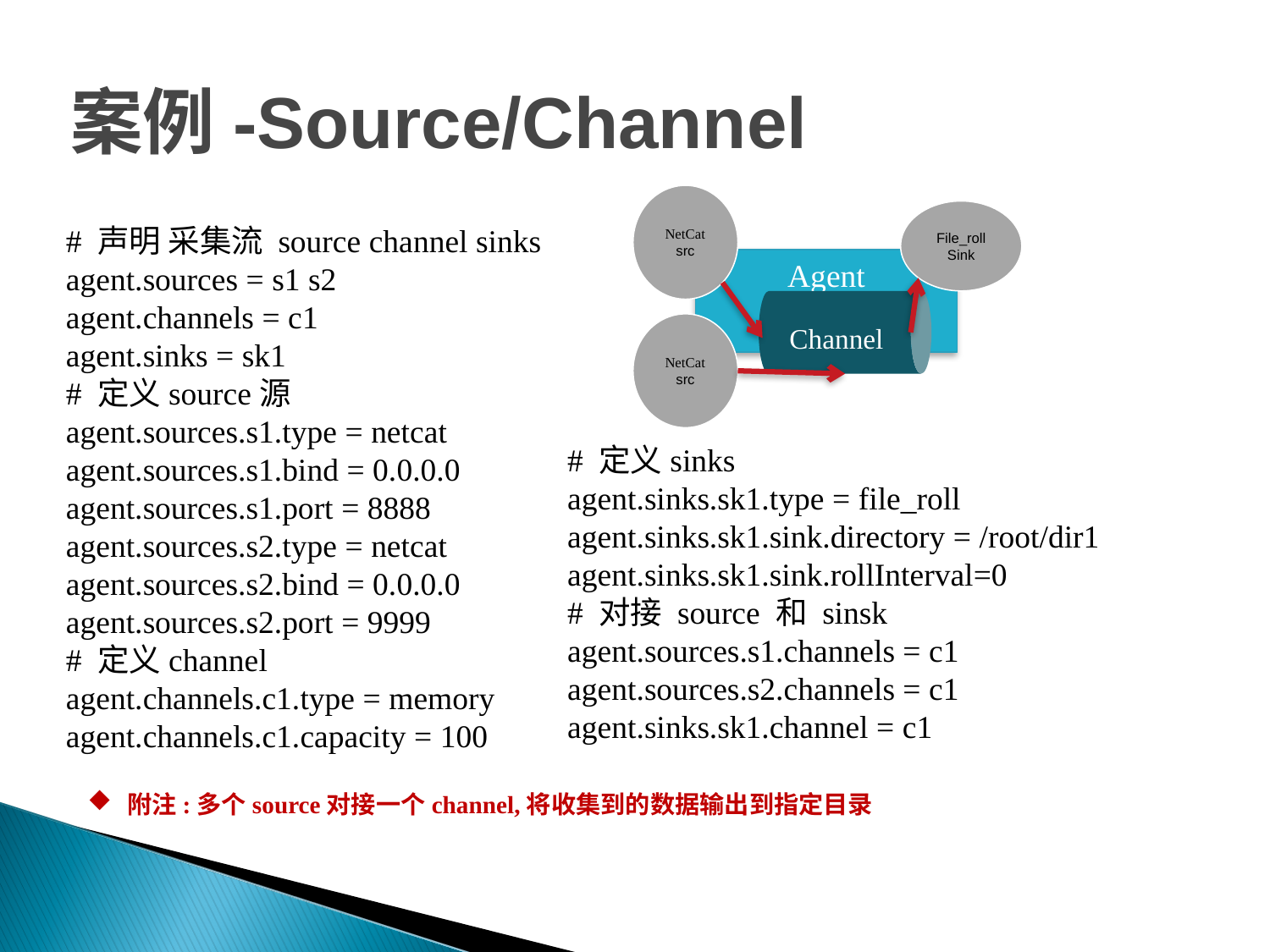

# 案例-Source/Channel
NetCat
src

File_roll
Sink
Agent
Channel
NetCat
src
# 声明 采集流 source channel sinks
agent.sources = s1 s2
agent.channels = c1
agent.sinks = sk1
# 定义source源
agent.sources.s1.type = netcat
agent.sources.s1.bind = 0.0.0.0
agent.sources.s1.port = 8888
agent.sources.s2.type = netcat
agent.sources.s2.bind = 0.0.0.0
agent.sources.s2.port = 9999
# 定义channel
agent.channels.c1.type = memory
agent.channels.c1.capacity = 100

# 定义sinks
agent.sinks.sk1.type = file_roll
agent.sinks.sk1.sink.directory = /root/dir1
agent.sinks.sk1.sink.rollInterval=0
# 对接 source 和 sinsk
agent.sources.s1.channels = c1
agent.sources.s2.channels = c1
agent.sinks.sk1.channel = c1
附注:多个source对接一个channel,将收集到的数据输出到指定目录